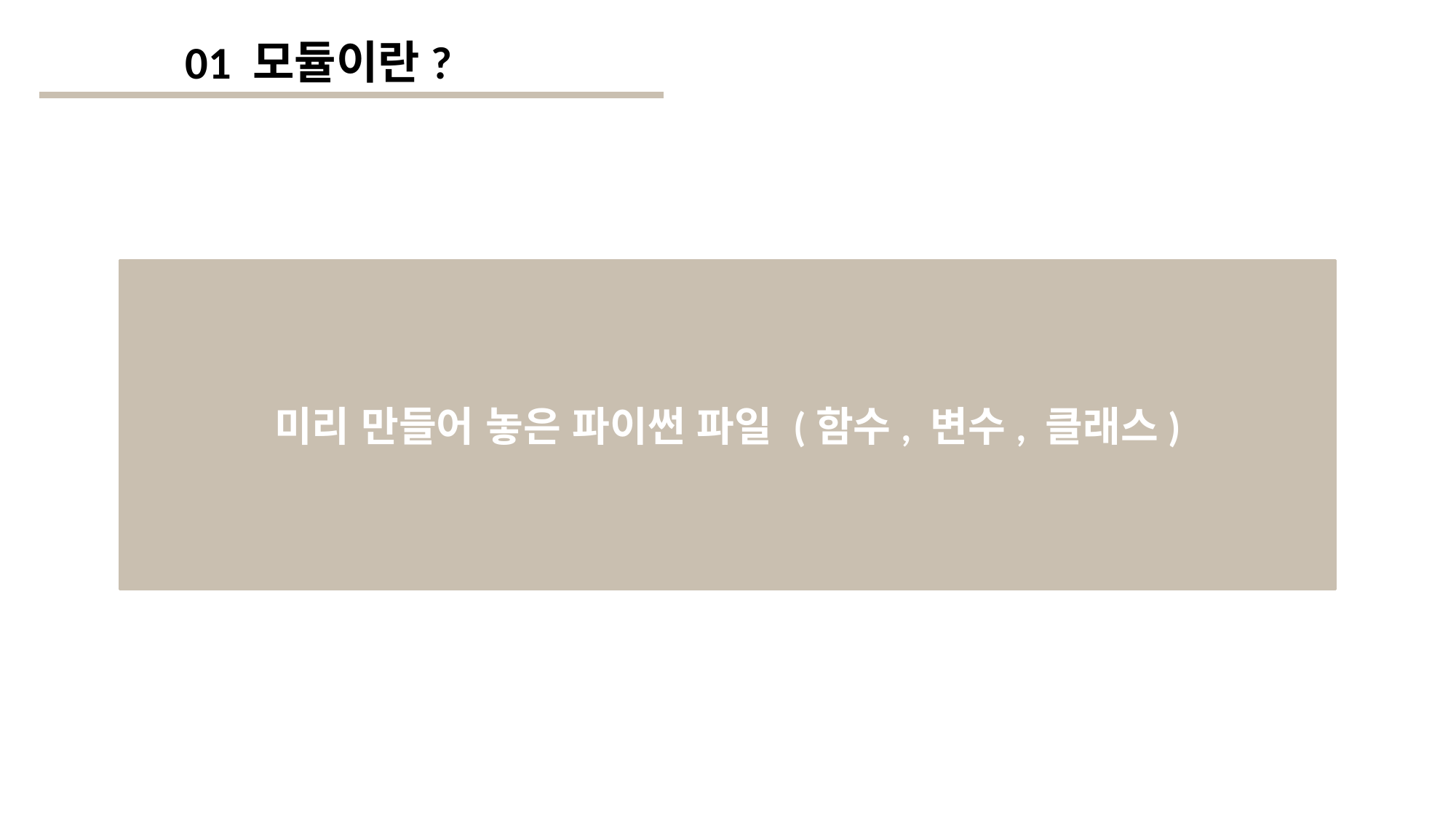

01 모듈이란?
미리 만들어 놓은 파이썬 파일 (함수, 변수, 클래스)